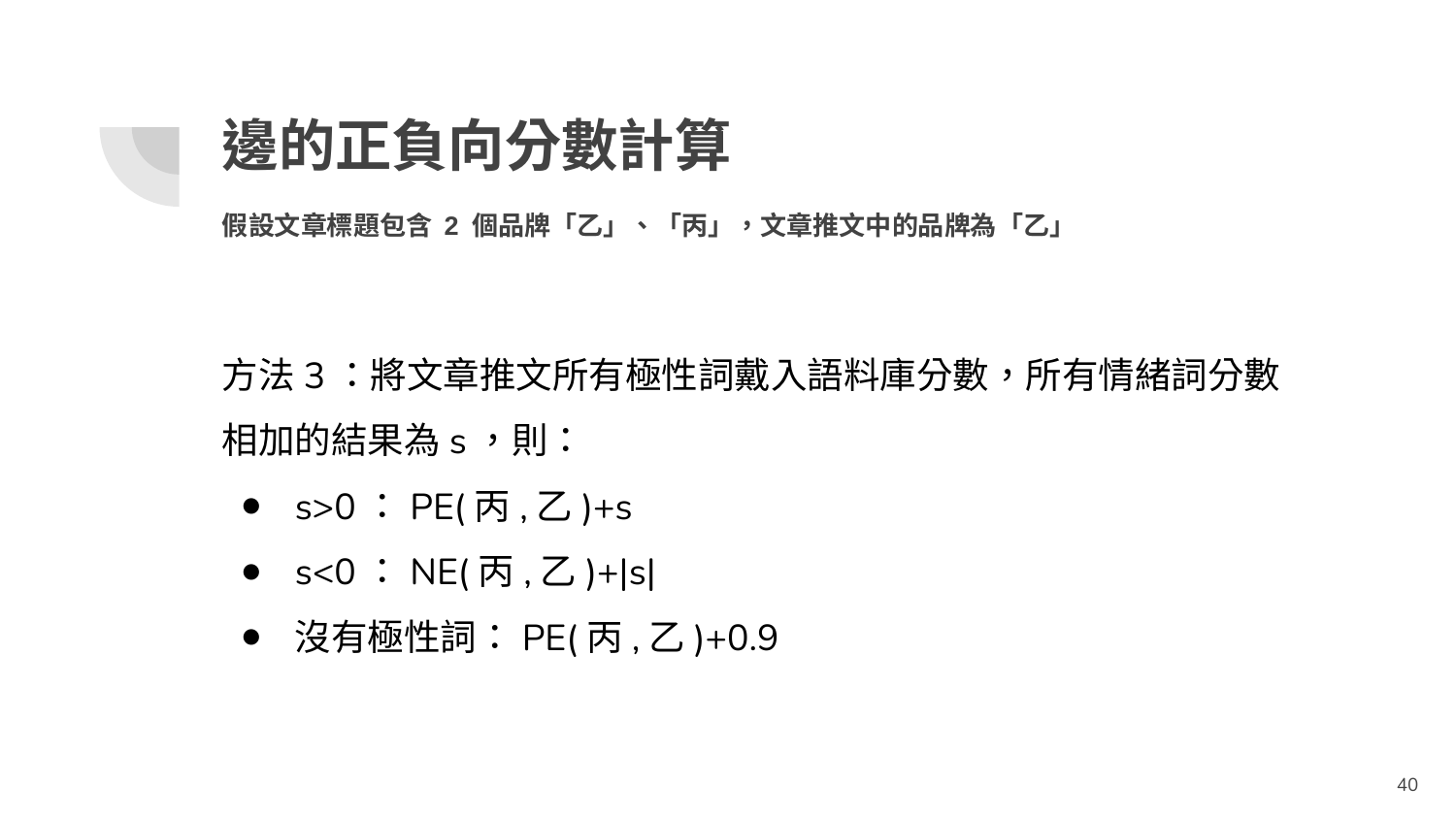

# 邊的正負向分數計算

假設文章標題包含 2 個品牌「乙」、「丙」，文章推文中的品牌為「乙」
方法3：將文章推文所有極性詞戴入語料庫分數，所有情緒詞分數相加的結果為s，則：
s>0：PE(丙,乙)+s
s<0：NE(丙,乙)+|s|
沒有極性詞：PE(丙,乙)+0.9

40